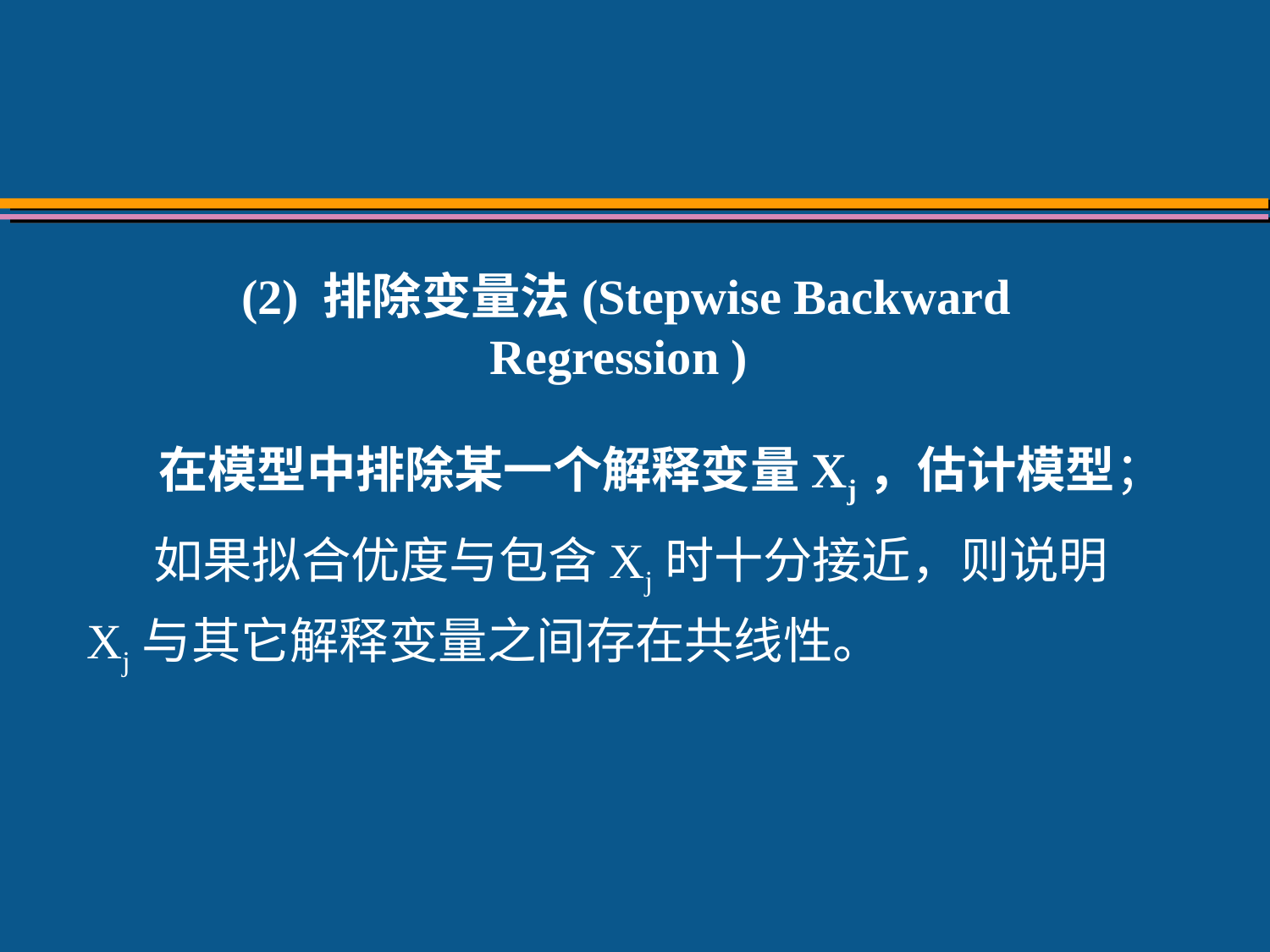

(2) 排除变量法(Stepwise Backward Regression )
    在模型中排除某一个解释变量Xj，估计模型；
     如果拟合优度与包含Xj时十分接近，则说明Xj与其它解释变量之间存在共线性。